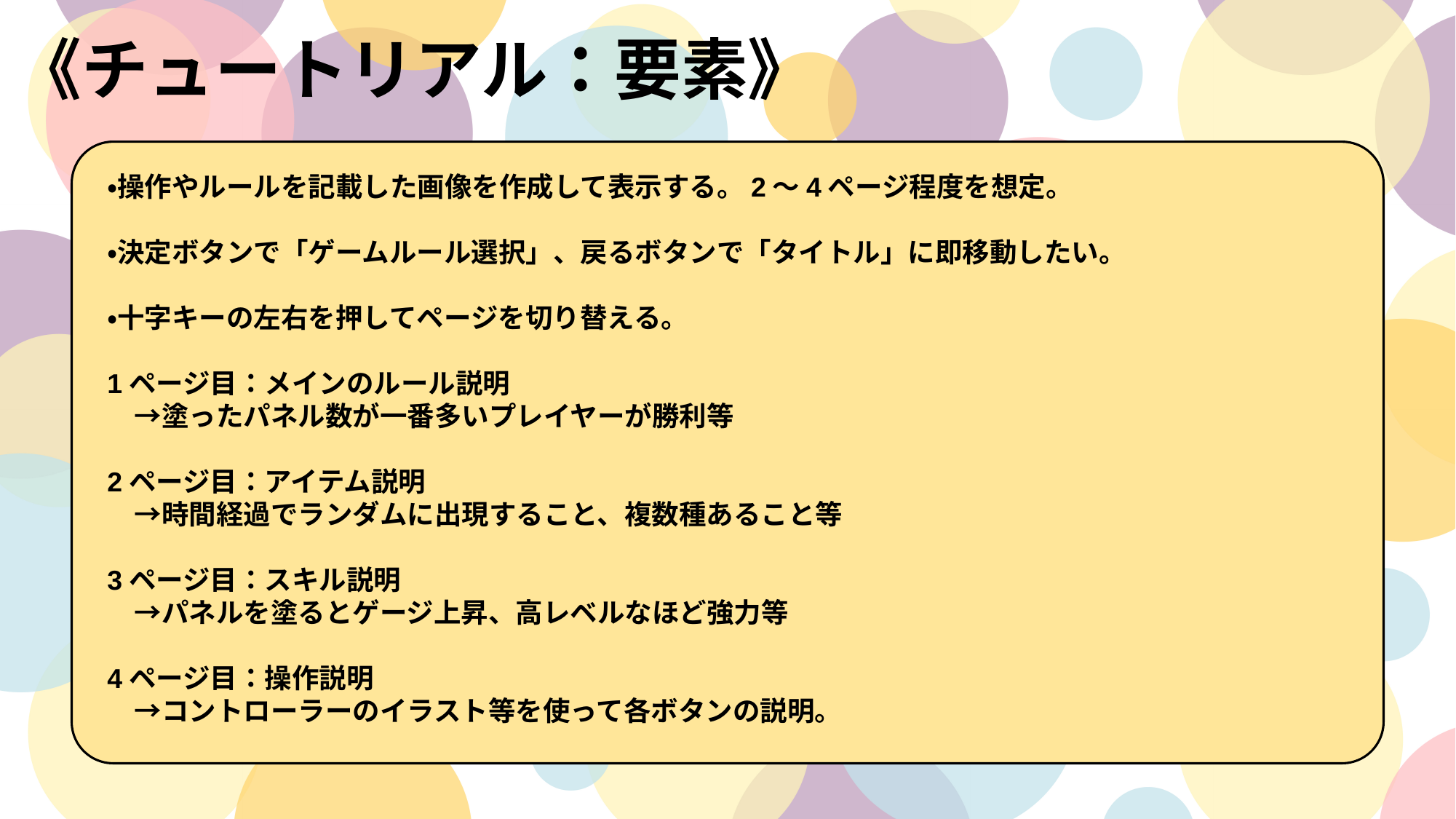

《チュートリアル：要素》

・操作やルールを記載した画像を作成して表示する。2～4ページ程度を想定。

・決定ボタンで「ゲームルール選択」、戻るボタンで「タイトル」に即移動したい。

・十字キーの左右を押してページを切り替える。

1ページ目：メインのルール説明
　→塗ったパネル数が一番多いプレイヤーが勝利等

2ページ目：アイテム説明
　→時間経過でランダムに出現すること、複数種あること等

3ページ目：スキル説明
　→パネルを塗るとゲージ上昇、高レベルなほど強力等

4ページ目：操作説明
　→コントローラーのイラスト等を使って各ボタンの説明。